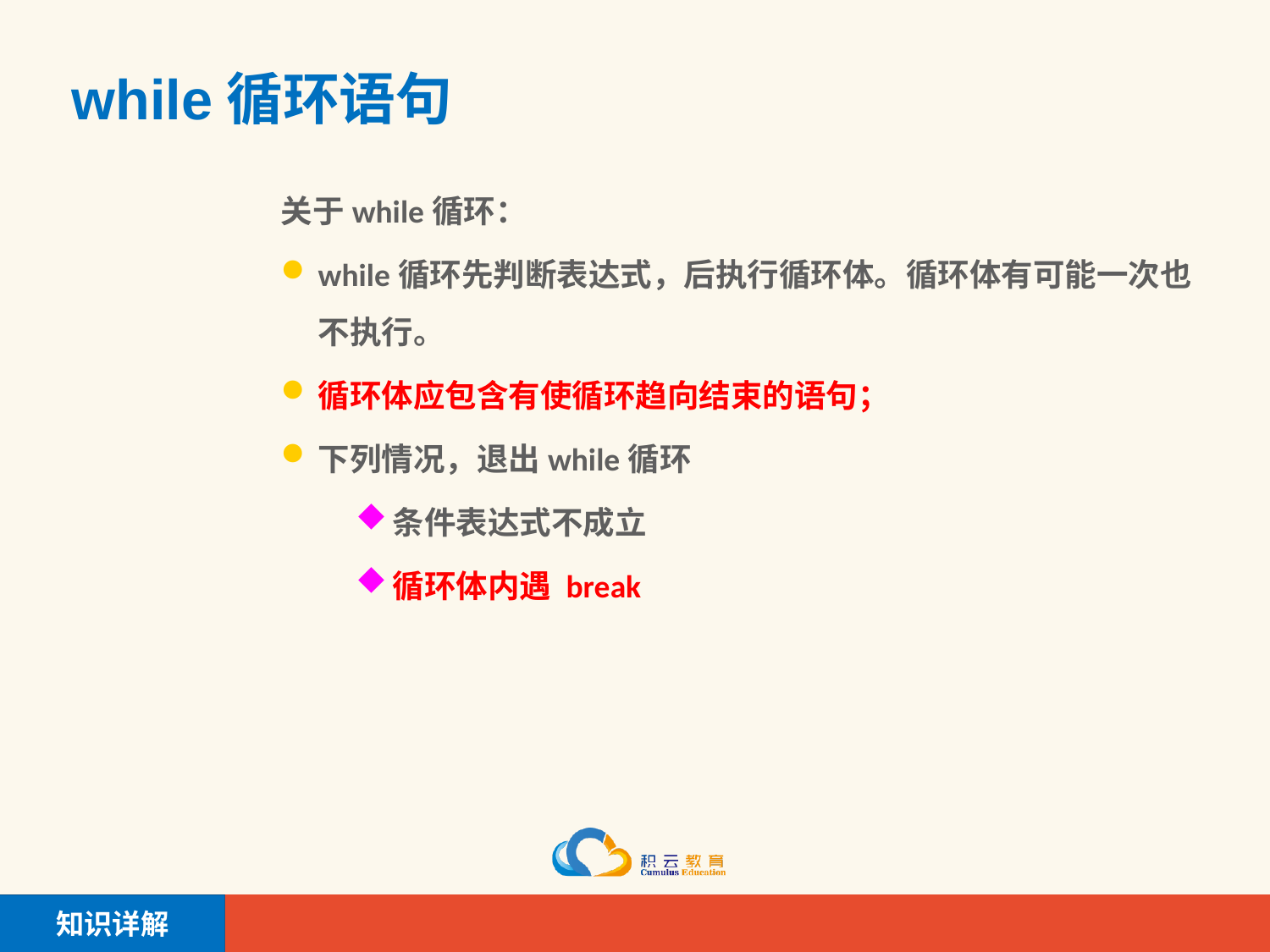

# while循环语句
关于while循环：
while循环先判断表达式，后执行循环体。循环体有可能一次也不执行。
循环体应包含有使循环趋向结束的语句；
下列情况，退出while循环
条件表达式不成立
循环体内遇 break